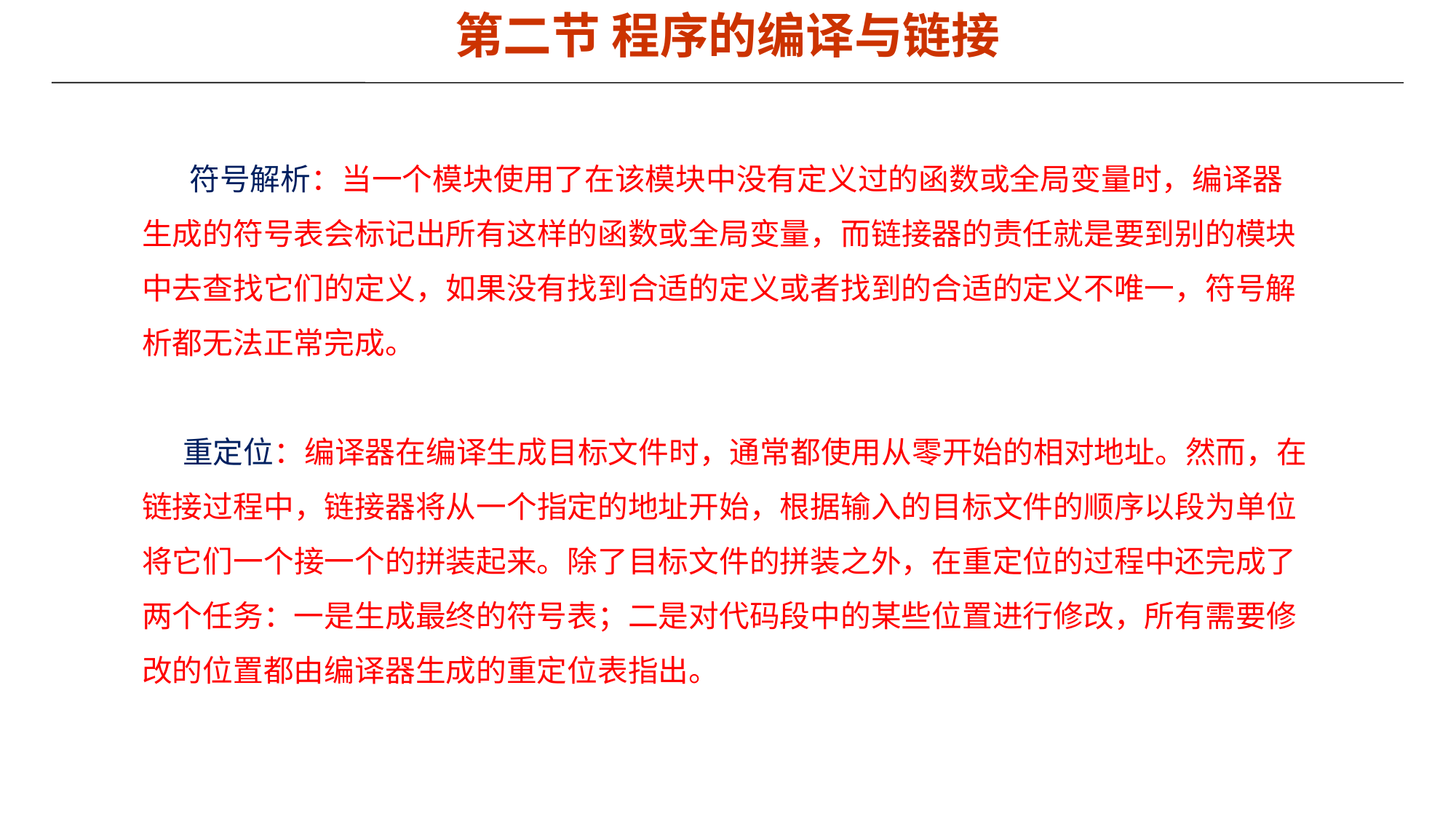

第二节 程序的编译与链接

      符号解析：当一个模块使用了在该模块中没有定义过的函数或全局变量时，编译器生成的符号表会标记出所有这样的函数或全局变量，而链接器的责任就是要到别的模块中去查找它们的定义，如果没有找到合适的定义或者找到的合适的定义不唯一，符号解析都无法正常完成。

     重定位：编译器在编译生成目标文件时，通常都使用从零开始的相对地址。然而，在链接过程中，链接器将从一个指定的地址开始，根据输入的目标文件的顺序以段为单位将它们一个接一个的拼装起来。除了目标文件的拼装之外，在重定位的过程中还完成了两个任务：一是生成最终的符号表；二是对代码段中的某些位置进行修改，所有需要修改的位置都由编译器生成的重定位表指出。